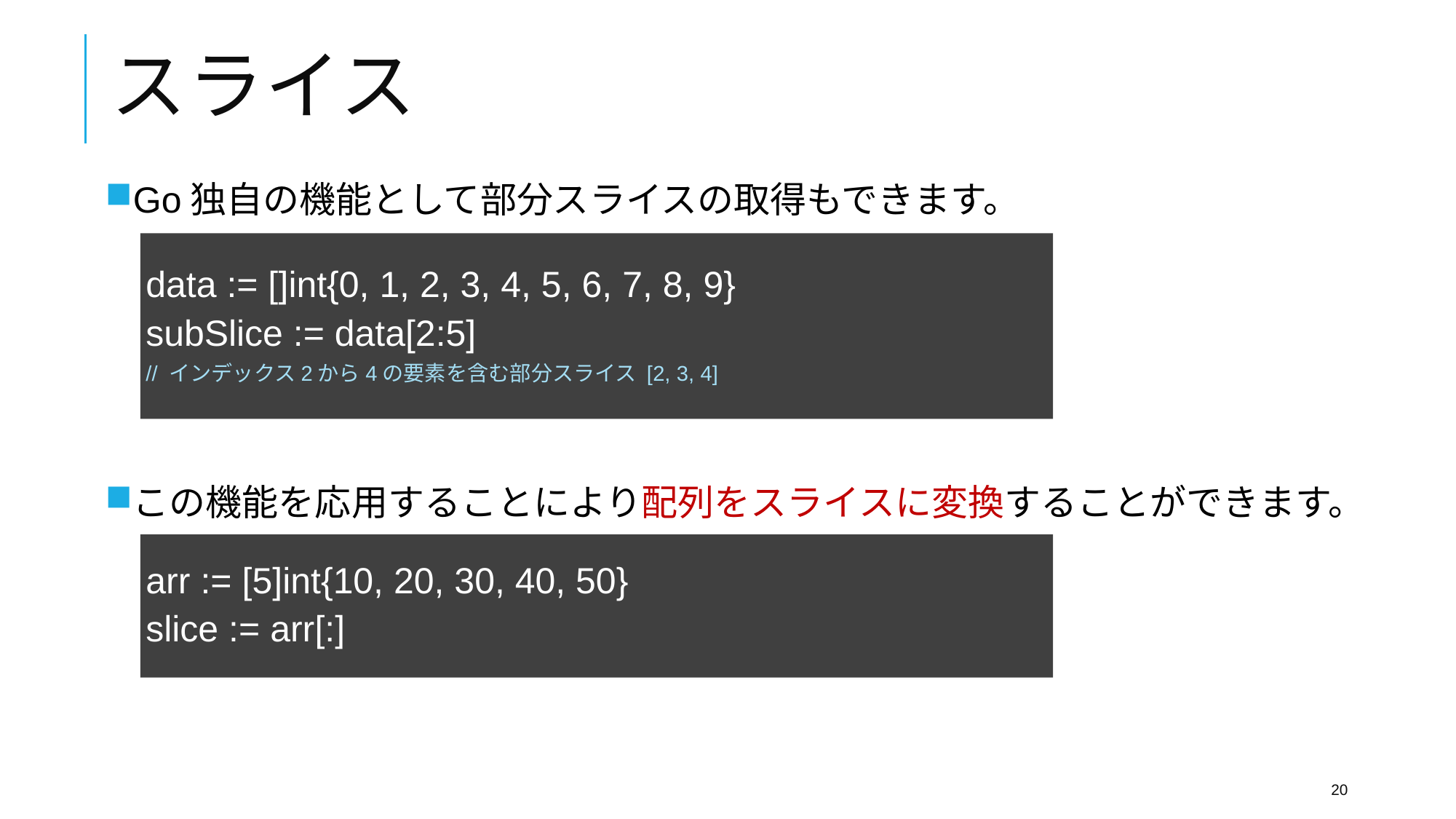

# スライス
Go独自の機能として部分スライスの取得もできます。

この機能を応用することにより配列をスライスに変換することができます。

data := []int{0, 1, 2, 3, 4, 5, 6, 7, 8, 9}
subSlice := data[2:5]
// インデックス2から4の要素を含む部分スライス [2, 3, 4]
arr := [5]int{10, 20, 30, 40, 50}
slice := arr[:]
20